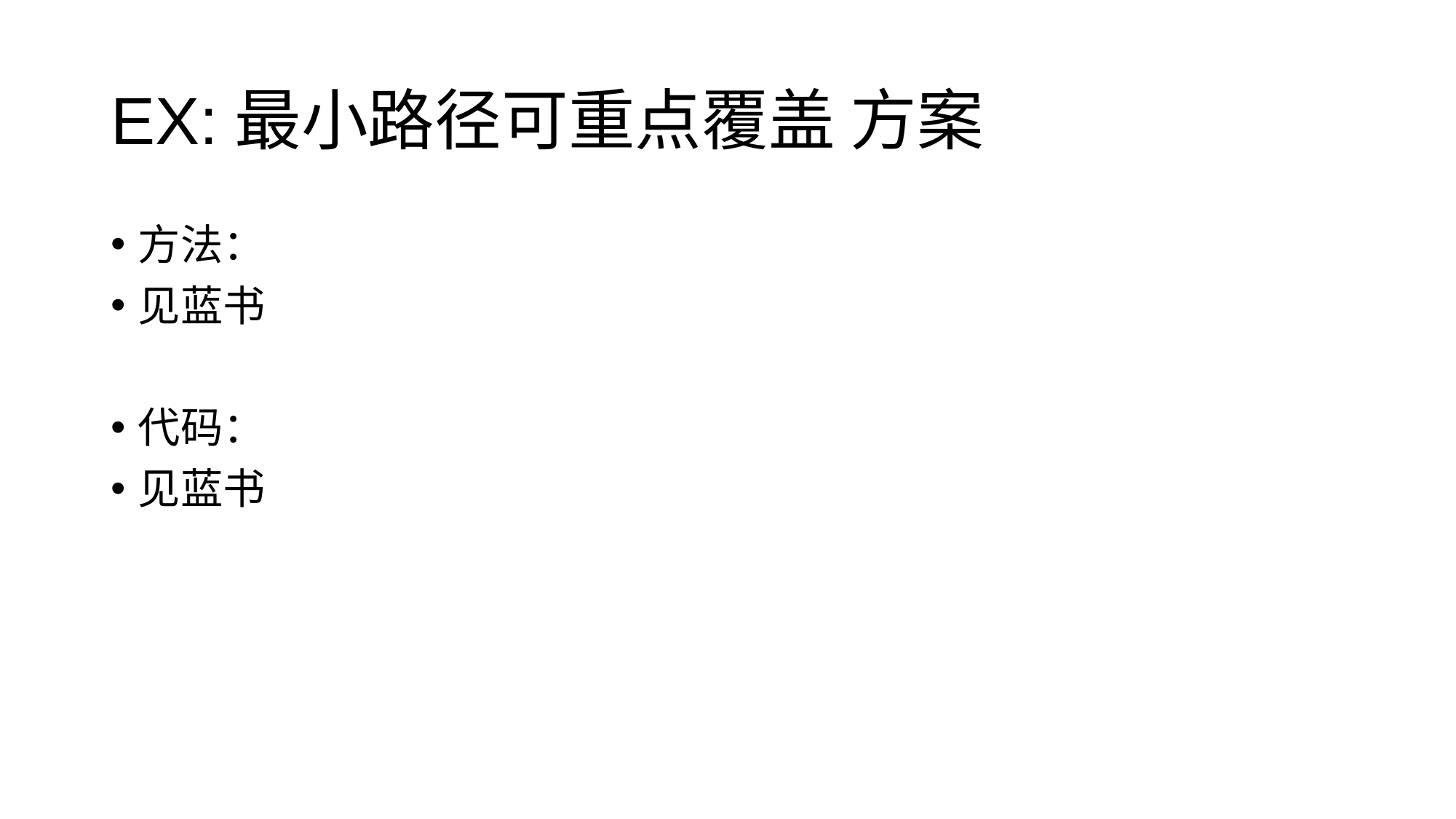

# EX:最小路径可重点覆盖 方案
方法：
见蓝书

代码：
见蓝书